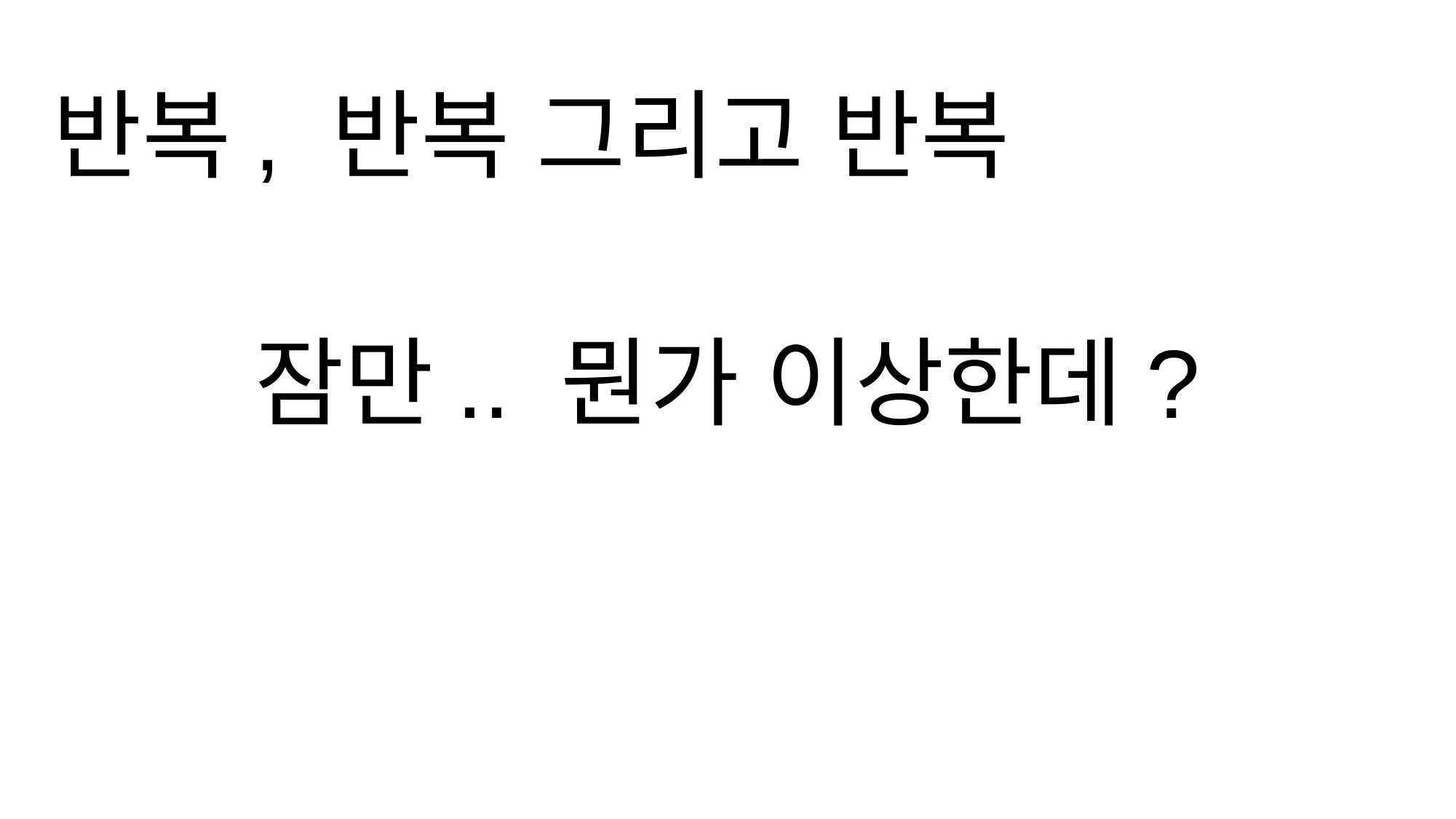

반복, 반복 그리고 반복
잠만.. 뭔가 이상한데?